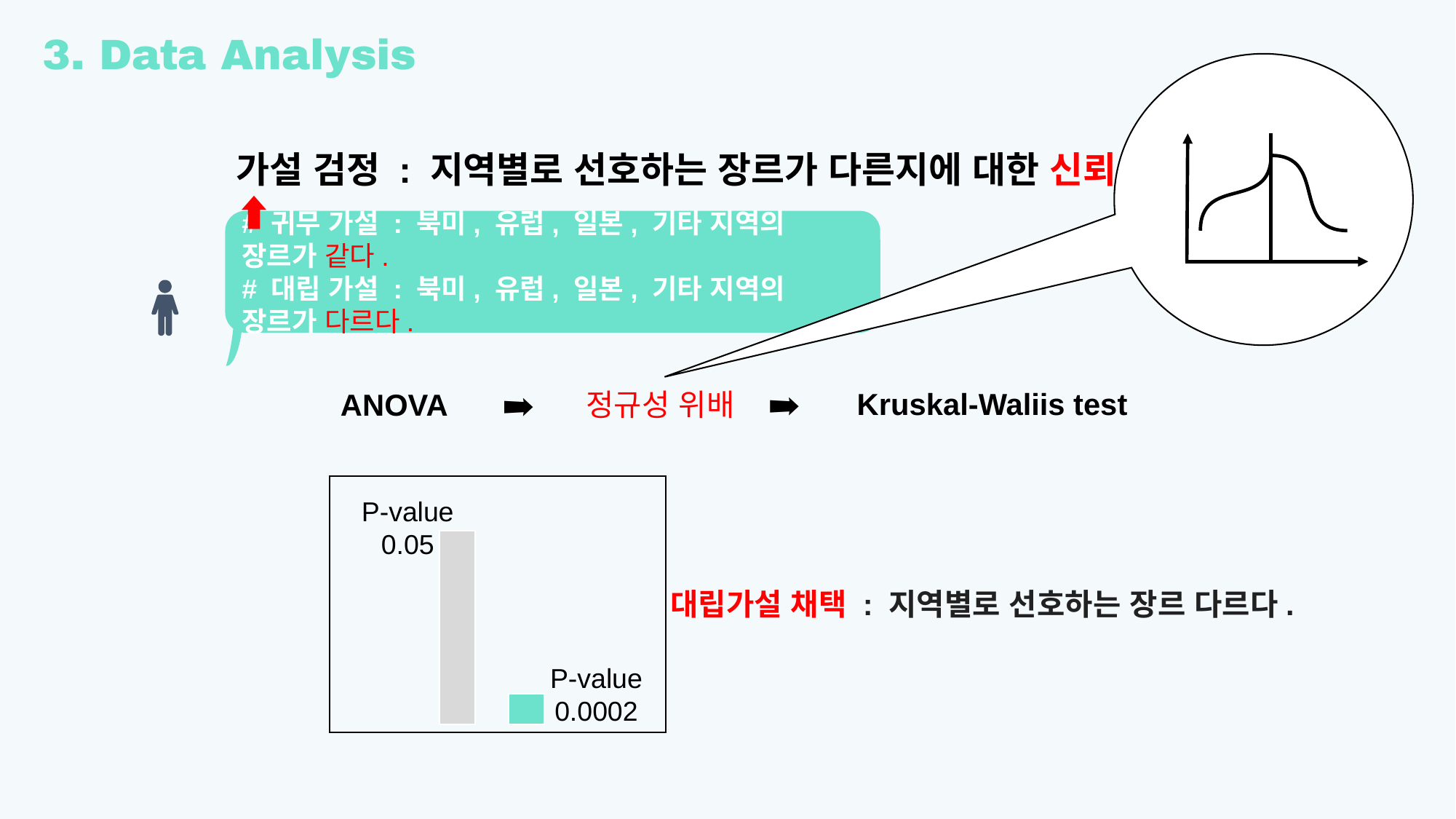

3. Data Analysis

가설 검정 : 지역별로 선호하는 장르가 다른지에 대한 신뢰성 ⬆️
# 귀무 가설 : 북미, 유럽, 일본, 기타 지역의 장르가 같다.
# 대립 가설 : 북미, 유럽, 일본, 기타 지역의 장르가 다르다.

➡
Kruskal-Waliis test
ANOVA
➡
정규성 위배

P-value
0.05

P-value
0.0002

대립가설 채택 : 지역별로 선호하는 장르 다르다.